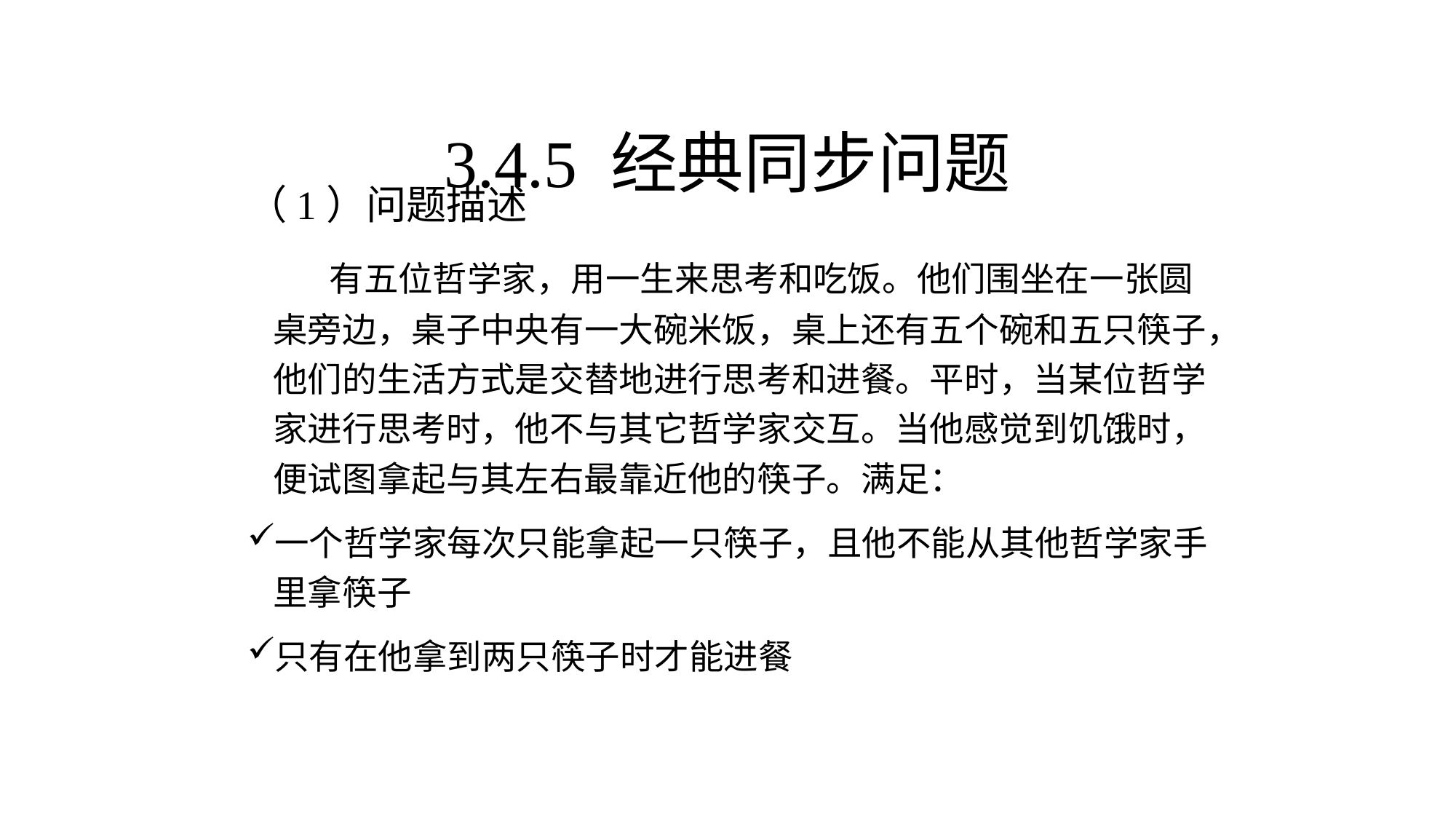

3.4.5 经典同步问题
（1）问题描述
        有五位哲学家，用一生来思考和吃饭。他们围坐在一张圆桌旁边，桌子中央有一大碗米饭，桌上还有五个碗和五只筷子，他们的生活方式是交替地进行思考和进餐。平时，当某位哲学家进行思考时，他不与其它哲学家交互。当他感觉到饥饿时，便试图拿起与其左右最靠近他的筷子。满足：
一个哲学家每次只能拿起一只筷子，且他不能从其他哲学家手里拿筷子
只有在他拿到两只筷子时才能进餐
27